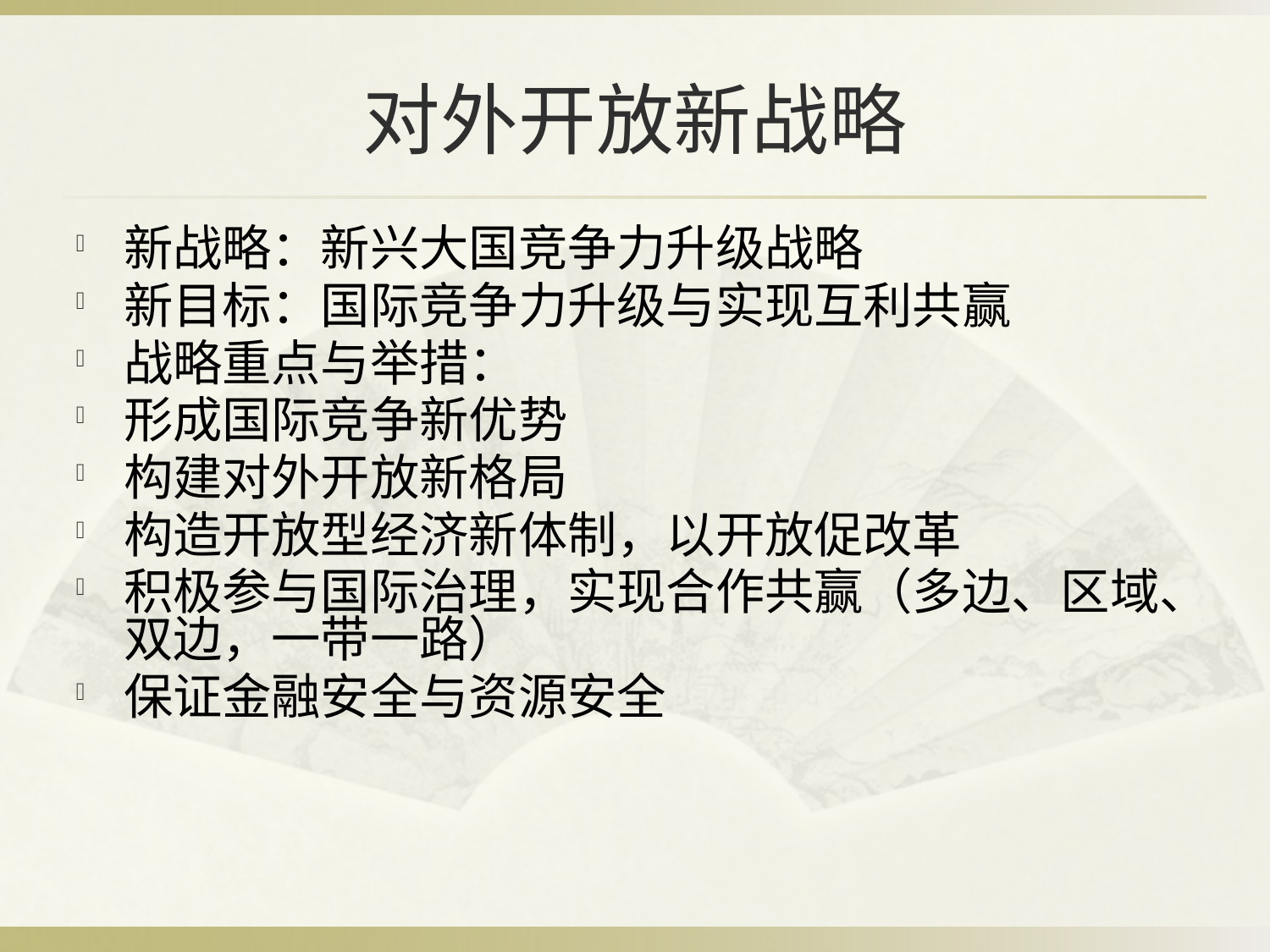

# 对外开放新战略
新战略：新兴大国竞争力升级战略
新目标：国际竞争力升级与实现互利共赢
战略重点与举措：
形成国际竞争新优势
构建对外开放新格局
构造开放型经济新体制，以开放促改革
积极参与国际治理，实现合作共赢（多边、区域、双边，一带一路）
保证金融安全与资源安全